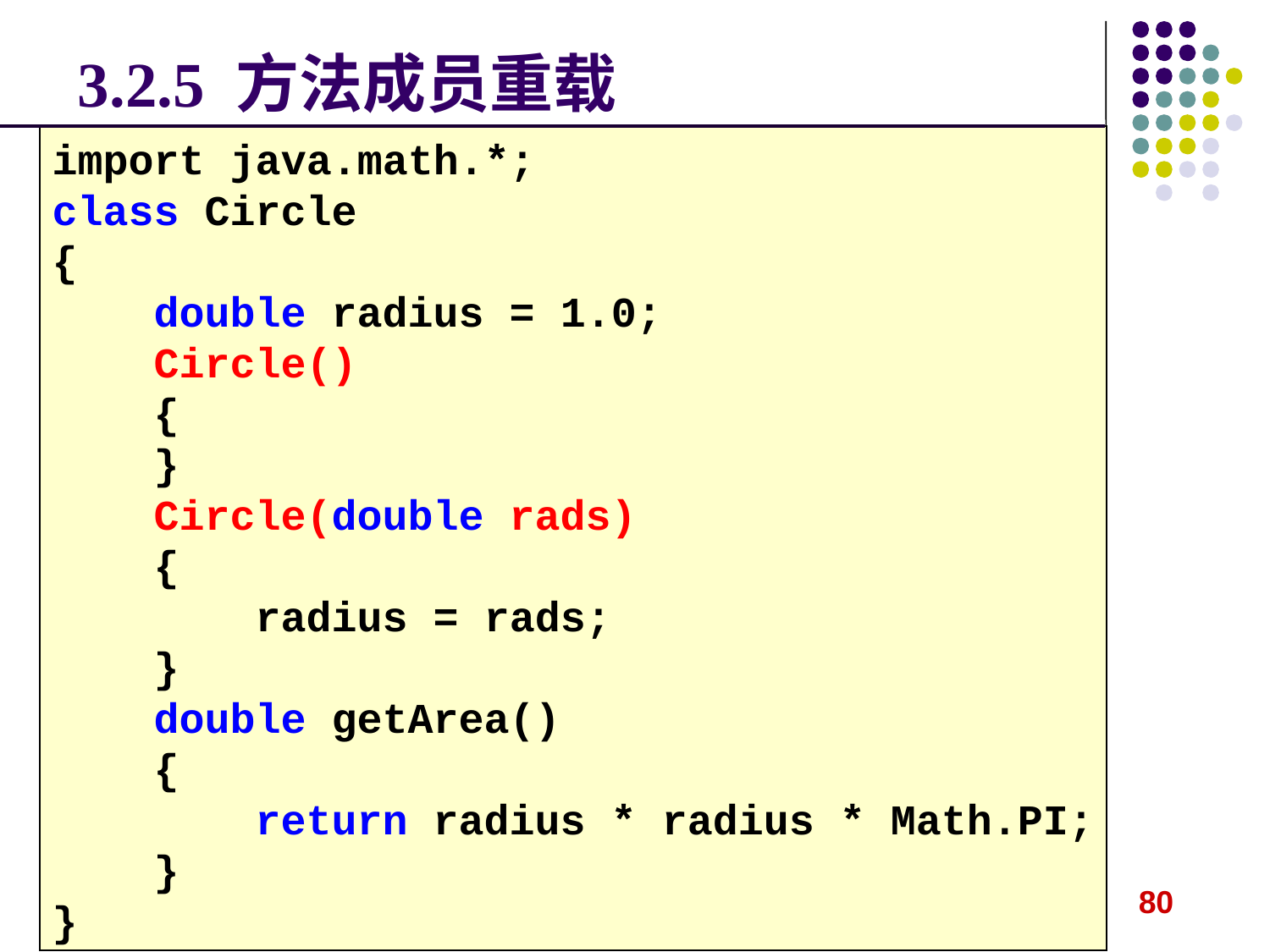

# 3.2.5 方法成员重载
import java.math.*;
class Circle
{
    double radius = 1.0;
    Circle()
    {
    }
    Circle(double rads)
    {
        radius = rads;
    }
    double getArea()
    {
        return radius * radius * Math.PI;
    }
}